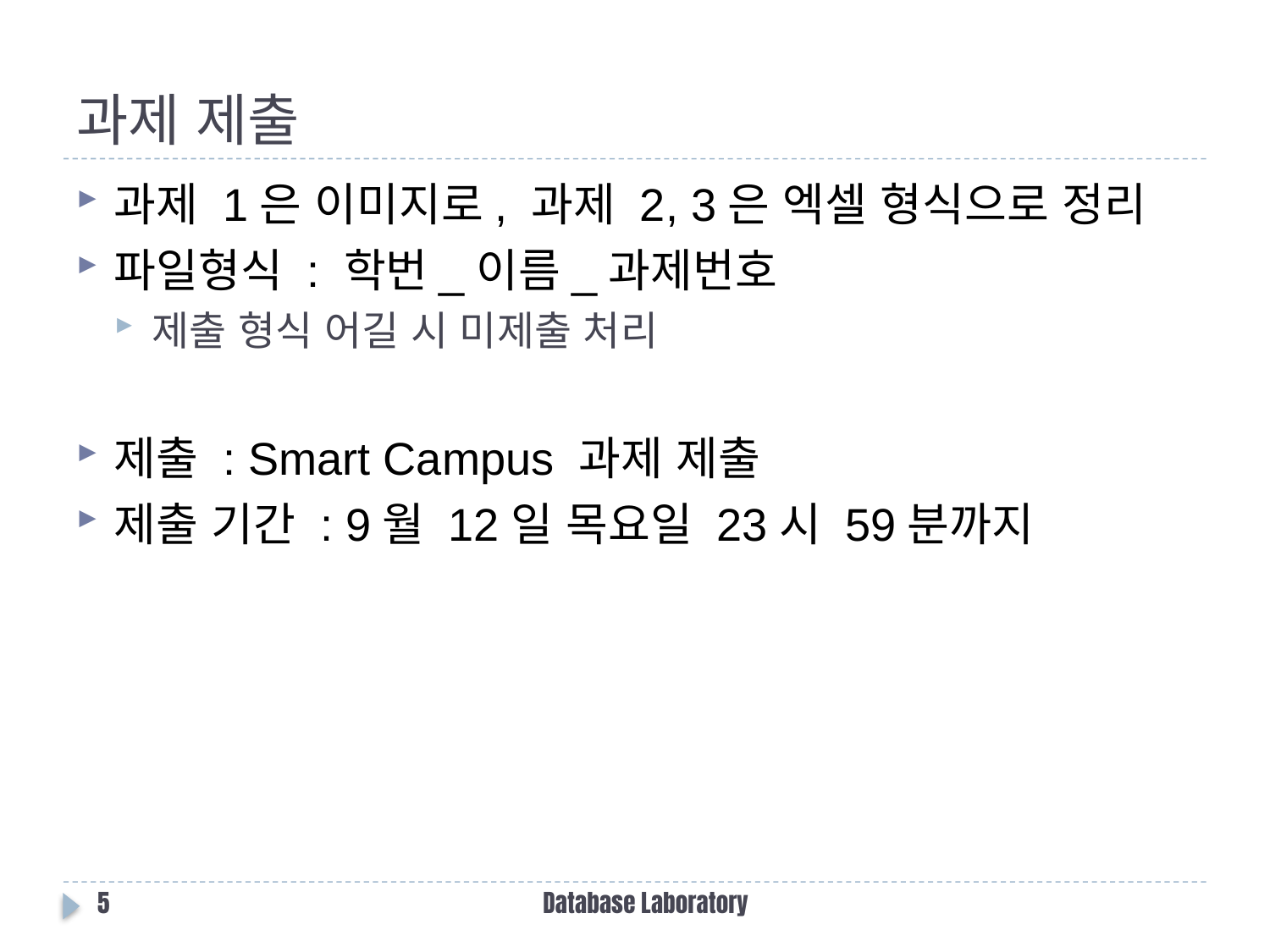

# 과제 제출
과제 1은 이미지로, 과제 2, 3은 엑셀 형식으로 정리
파일형식 : 학번_이름_과제번호
제출 형식 어길 시 미제출 처리

제출 : Smart Campus 과제 제출
제출 기간 : 9월 12일 목요일 23시 59분까지
5
Database Laboratory